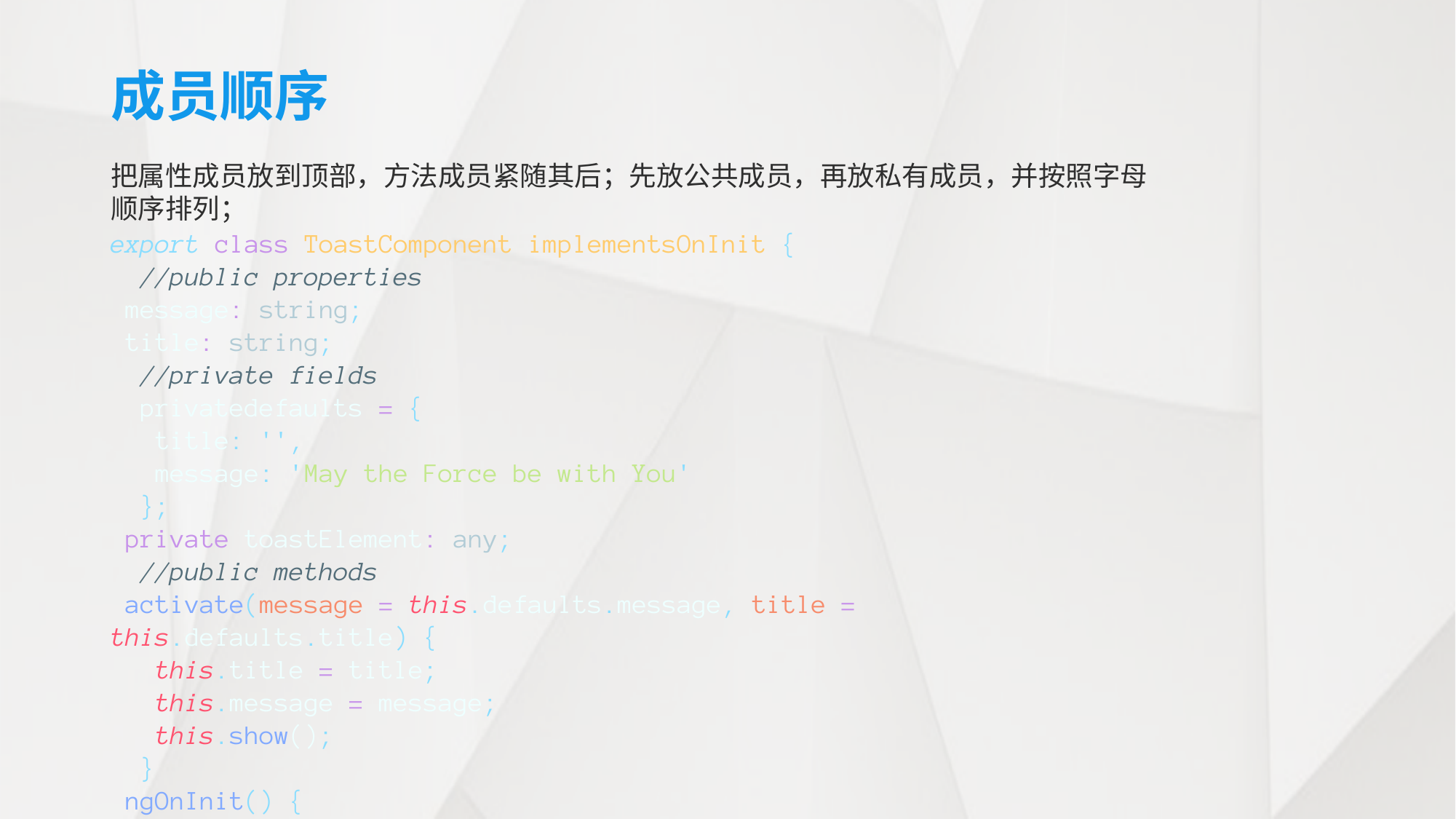

# 成员顺序
把属性成员放到顶部，方法成员紧随其后；先放公共成员，再放私有成员，并按照字母顺序排列；
export class ToastComponent implementsOnInit {
  //public properties
 message: string;
 title: string;
  //private fields
  privatedefaults = {
   title: '',
   message: 'May the Force be with You'
  };
 private toastElement: any;
  //public methods
 activate(message = this.defaults.message, title = this.defaults.title) {
   this.title = title;
   this.message = message;
   this.show();
  }
 ngOnInit() {
   this.toastElement = document.getElementById('toh-toast');
  }
  //private methods
 private hide() {
   this.toastElement.style.opacity = 0;
   window.setTimeout(() => this.toastElement.style.zIndex = 0, 400);
  }
 private show() {
   console.log(this.message);
   this.toastElement.style.opacity = 1;
   this.toastElement.style.zIndex = 9999;
   window.setTimeout(() => this.hide(), 2500);
  }
}